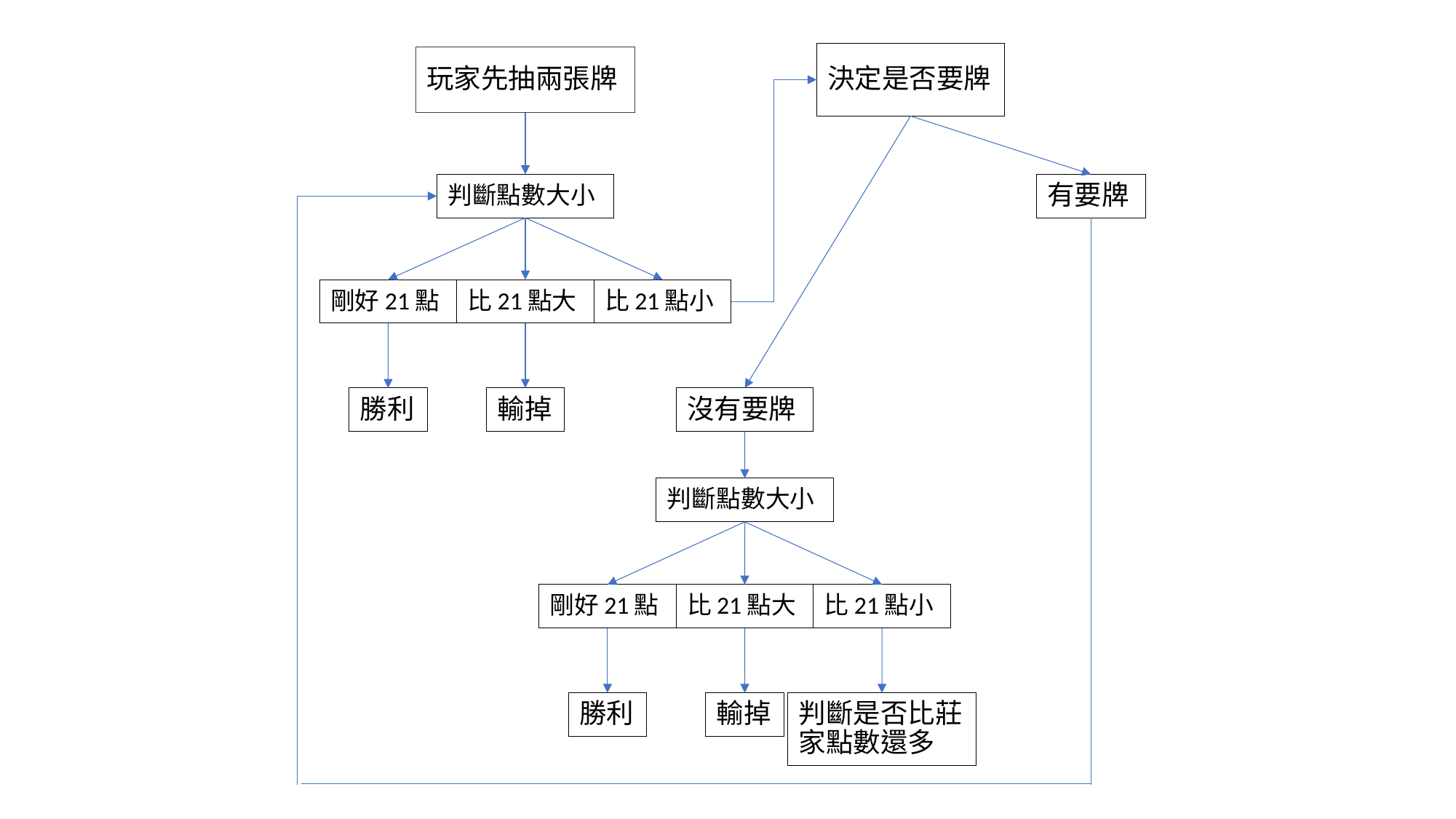

決定是否要牌
# 玩家先抽兩張牌
判斷點數大小
有要牌
剛好21點
比21點大
比21點小
沒有要牌
勝利
輸掉
判斷點數大小
剛好21點
比21點大
比21點小
勝利
輸掉
判斷是否比莊家點數還多